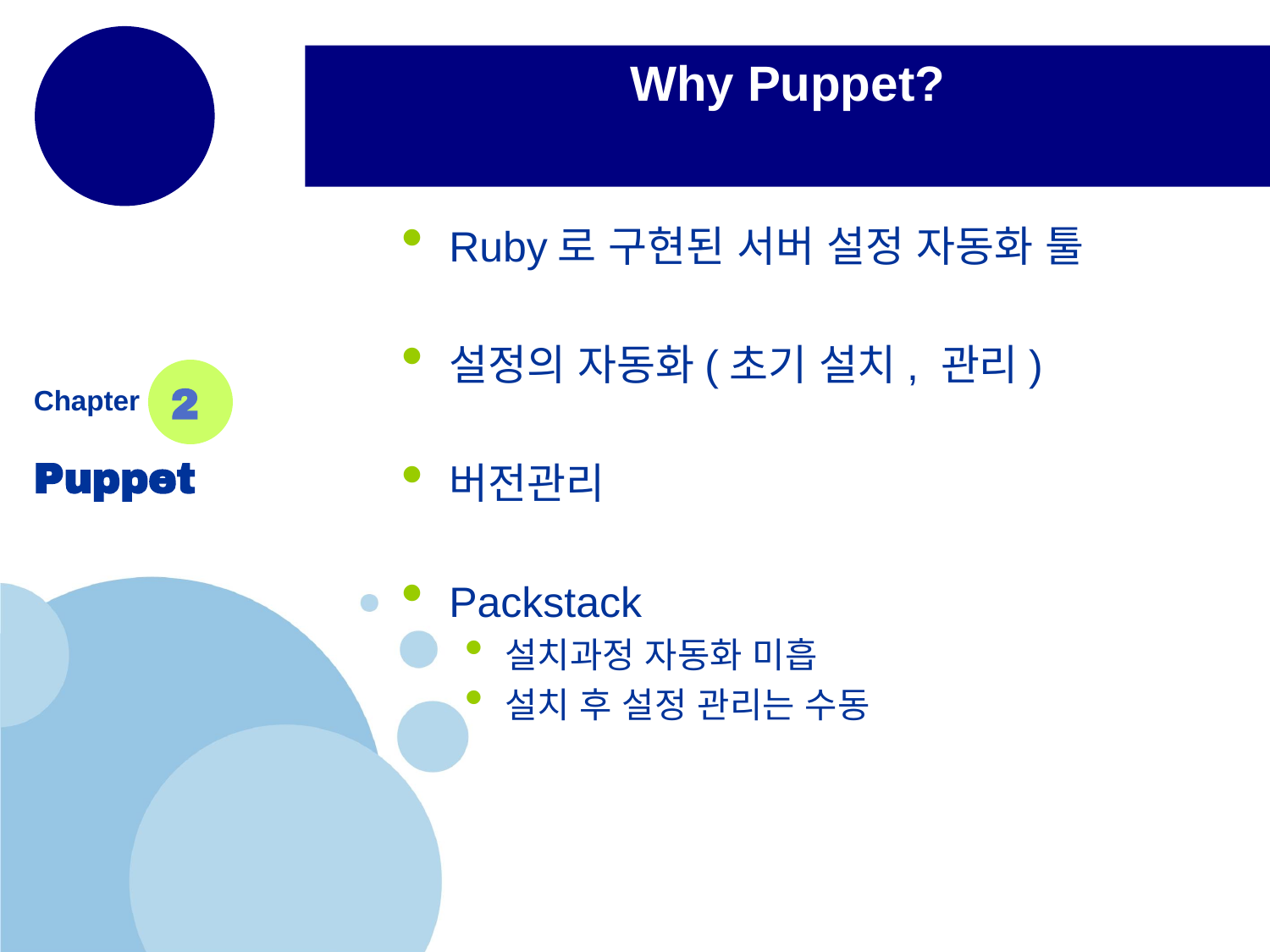

# Why Puppet?
Ruby로 구현된 서버 설정 자동화 툴

설정의 자동화(초기 설치, 관리)

버전관리

Packstack
설치과정 자동화 미흡
설치 후 설정 관리는 수동

2
Chapter
Puppet